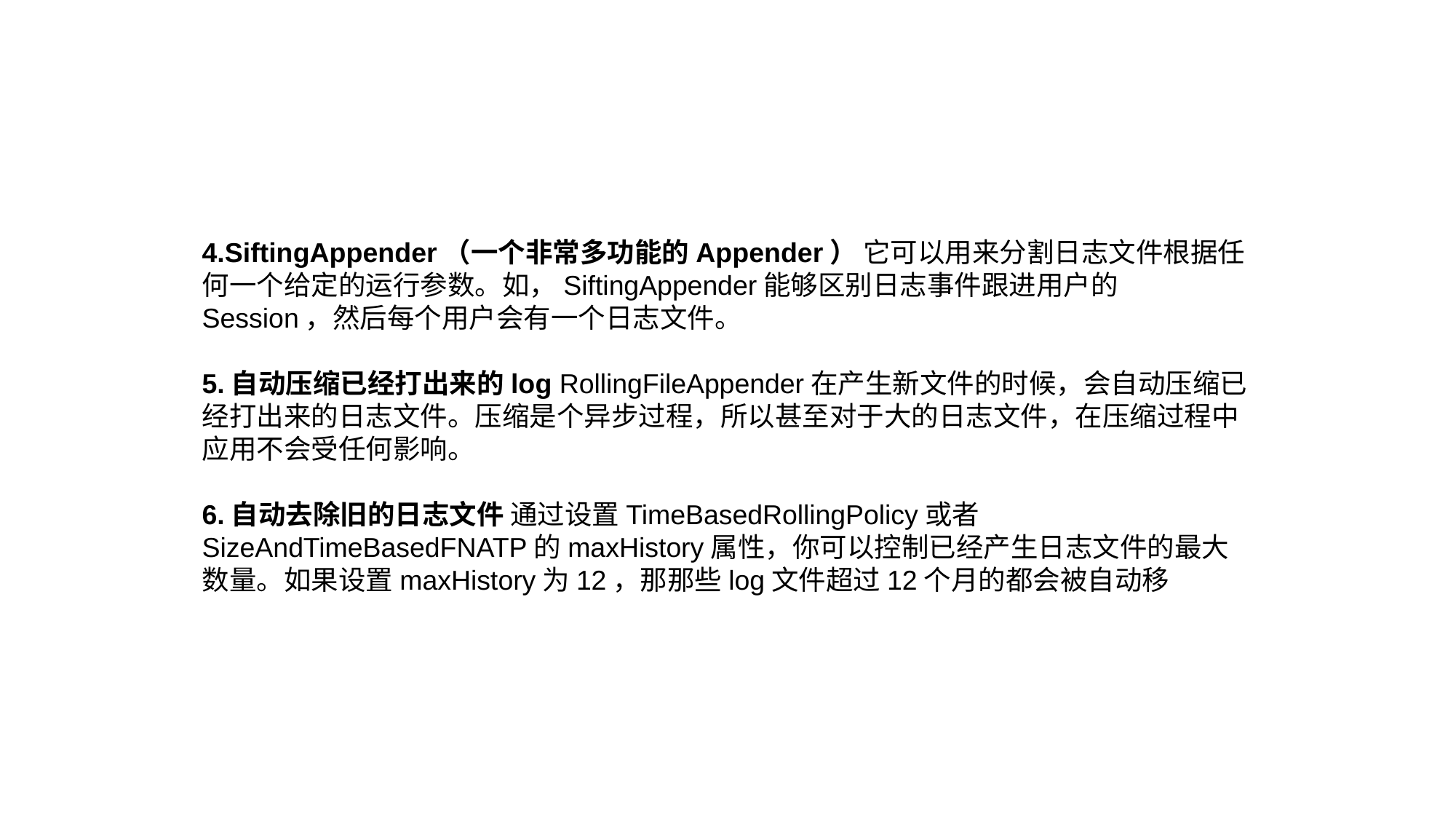

4.SiftingAppender（一个非常多功能的Appender） 它可以用来分割日志文件根据任何一个给定的运行参数。如，SiftingAppender能够区别日志事件跟进用户的Session，然后每个用户会有一个日志文件。

5.自动压缩已经打出来的log RollingFileAppender在产生新文件的时候，会自动压缩已经打出来的日志文件。压缩是个异步过程，所以甚至对于大的日志文件，在压缩过程中应用不会受任何影响。

6.自动去除旧的日志文件 通过设置TimeBasedRollingPolicy或者SizeAndTimeBasedFNATP的maxHistory属性，你可以控制已经产生日志文件的最大数量。如果设置maxHistory为12，那那些log文件超过12个月的都会被自动移